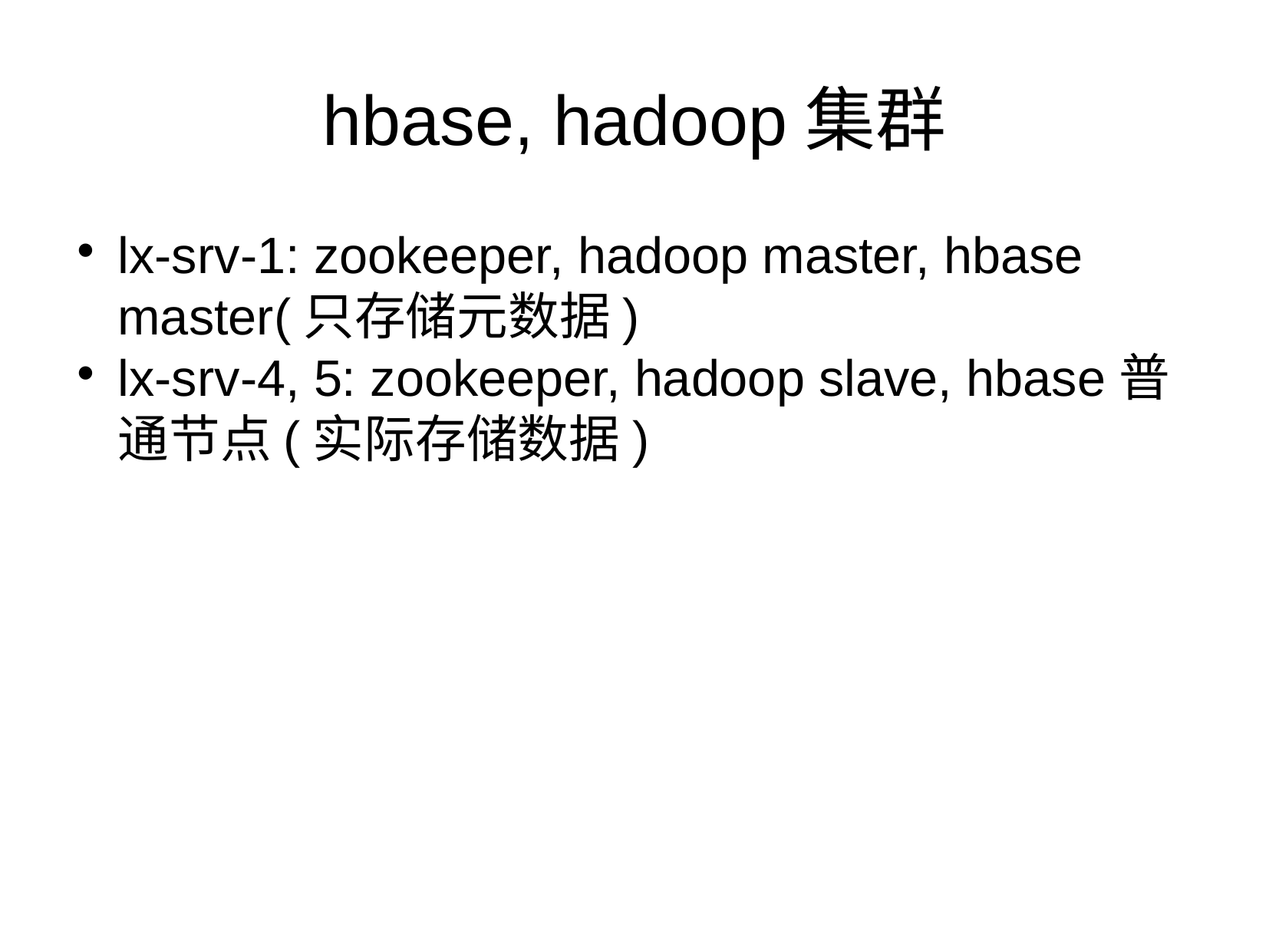

hbase, hadoop集群
lx-srv-1: zookeeper, hadoop master, hbase master(只存储元数据)
lx-srv-4, 5: zookeeper, hadoop slave, hbase普通节点(实际存储数据)